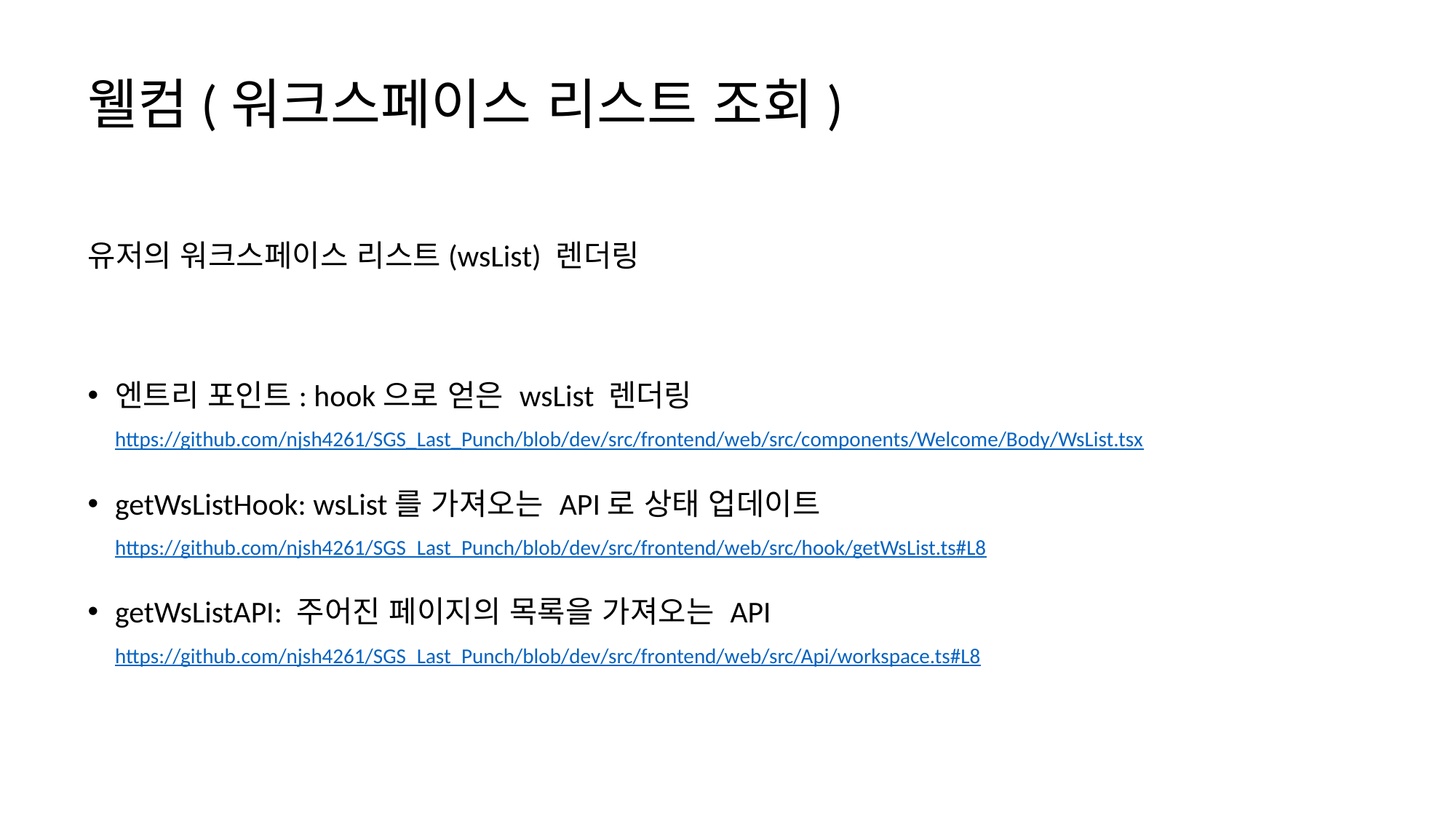

# 웰컴(워크스페이스 리스트 조회)
유저의 워크스페이스 리스트(wsList) 렌더링

엔트리 포인트: hook으로 얻은 wsList 렌더링
https://github.com/njsh4261/SGS_Last_Punch/blob/dev/src/frontend/web/src/components/Welcome/Body/WsList.tsx
getWsListHook: wsList를 가져오는 API로 상태 업데이트 https://github.com/njsh4261/SGS_Last_Punch/blob/dev/src/frontend/web/src/hook/getWsList.ts#L8
getWsListAPI: 주어진 페이지의 목록을 가져오는 API
https://github.com/njsh4261/SGS_Last_Punch/blob/dev/src/frontend/web/src/Api/workspace.ts#L8